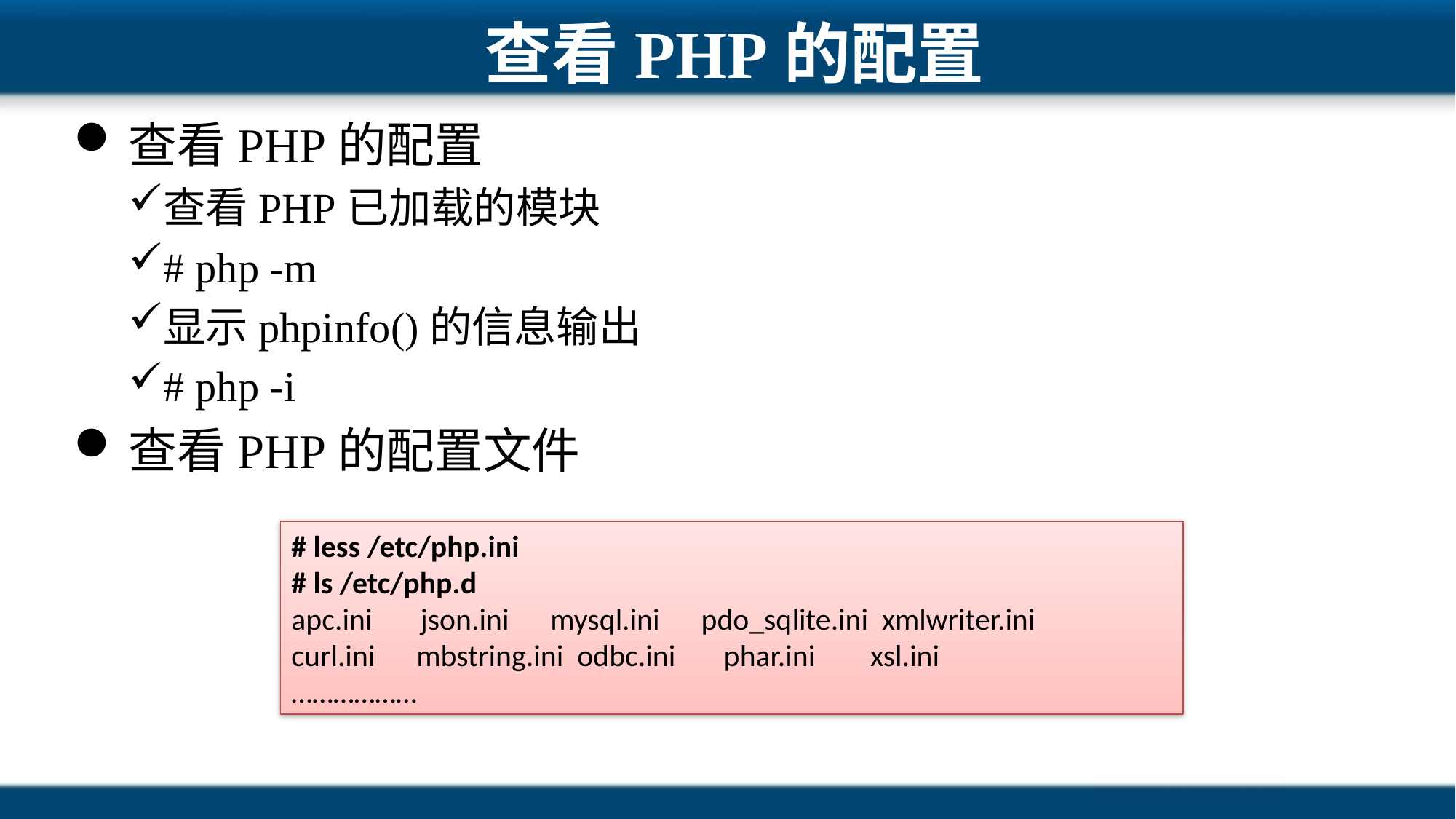

# 查看PHP的配置
查看PHP的配置
查看PHP已加载的模块
# php -m
显示phpinfo()的信息输出
# php -i
查看PHP的配置文件
# less /etc/php.ini
# ls /etc/php.d
apc.ini       json.ini      mysql.ini      pdo_sqlite.ini  xmlwriter.ini
curl.ini      mbstring.ini  odbc.ini       phar.ini        xsl.ini
………………